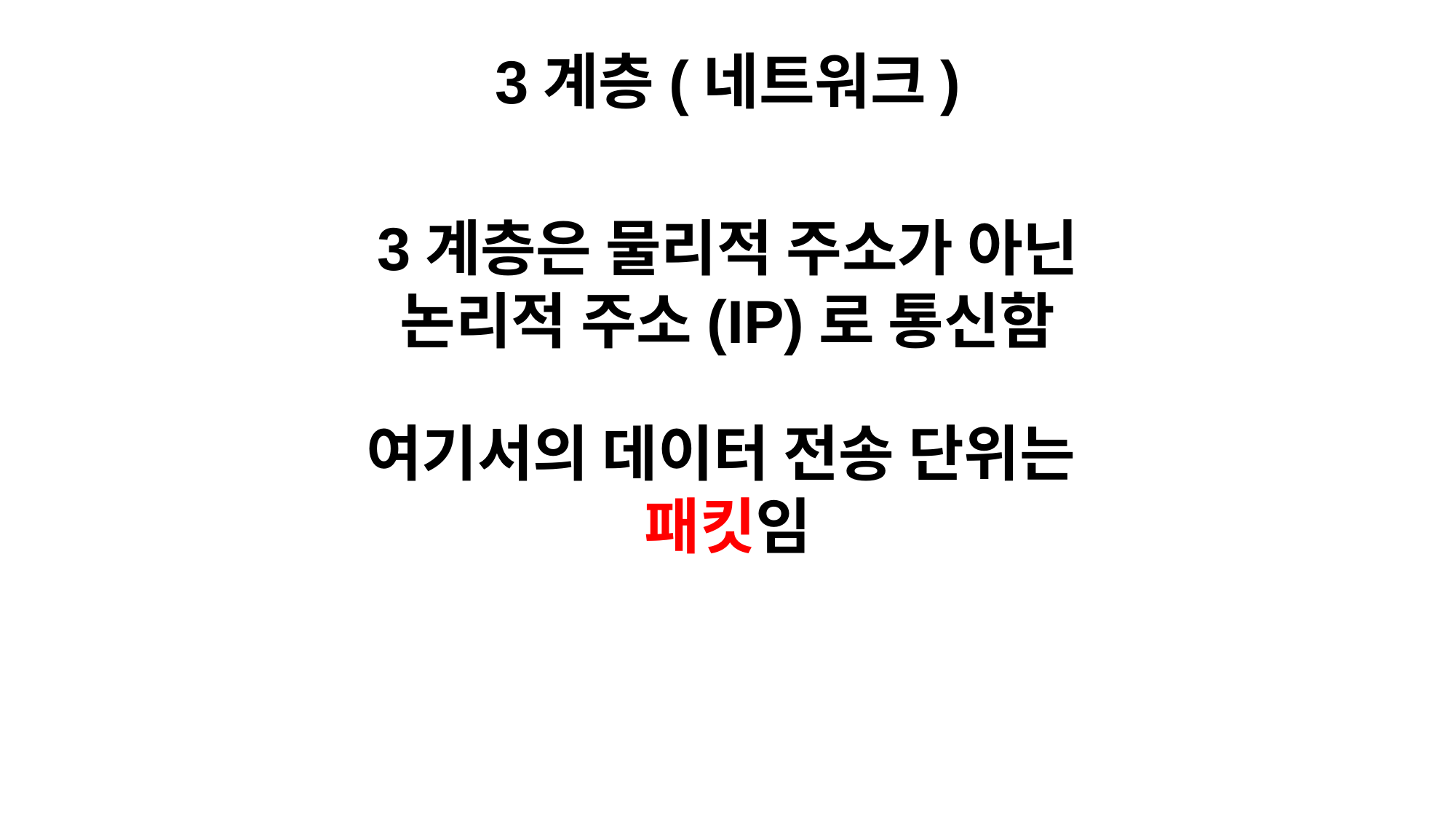

3계층(네트워크)
3계층은 물리적 주소가 아닌
논리적 주소(IP)로 통신함
여기서의 데이터 전송 단위는
패킷임